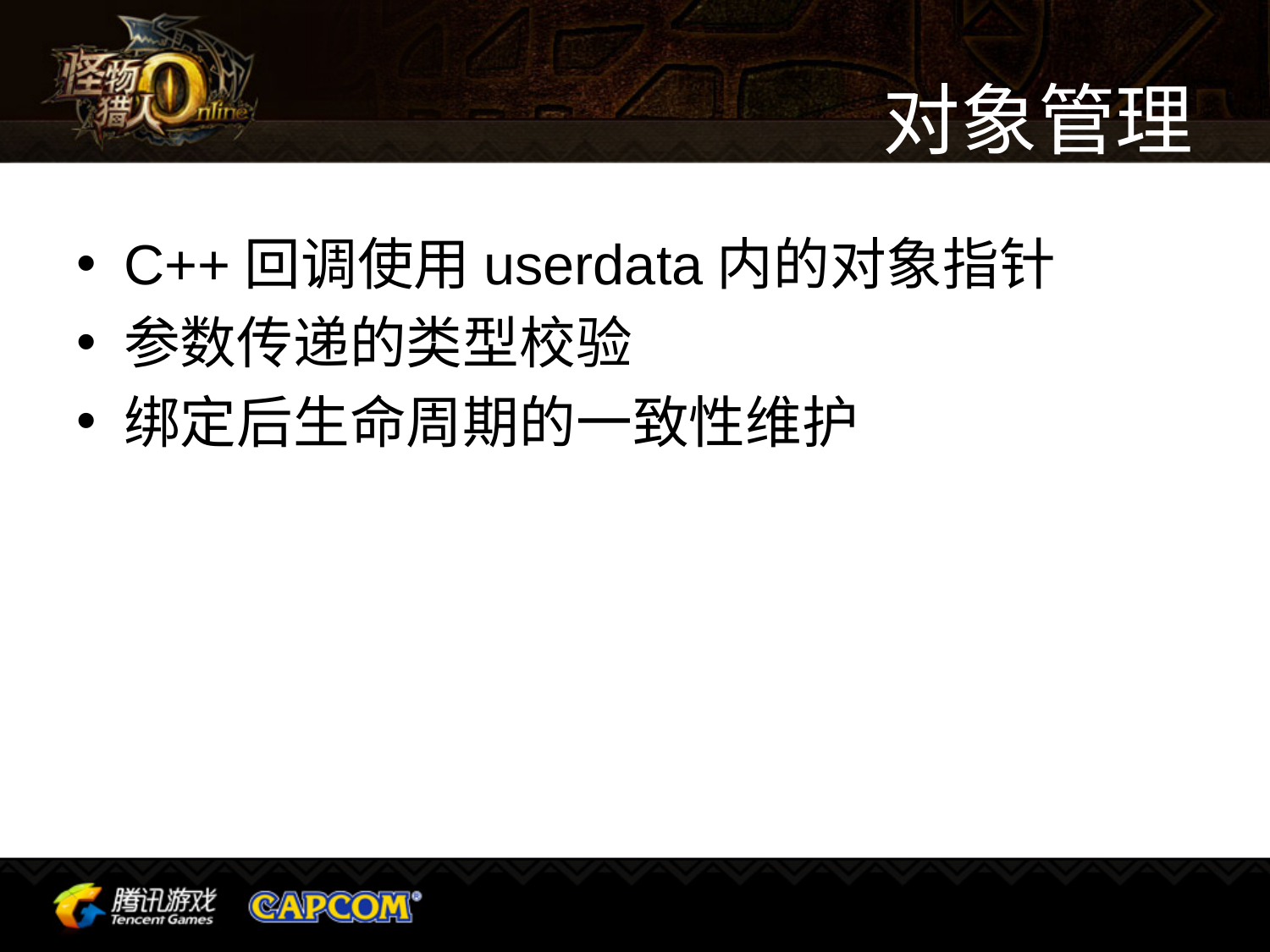

# 对象管理
C++回调使用userdata内的对象指针
参数传递的类型校验
绑定后生命周期的一致性维护